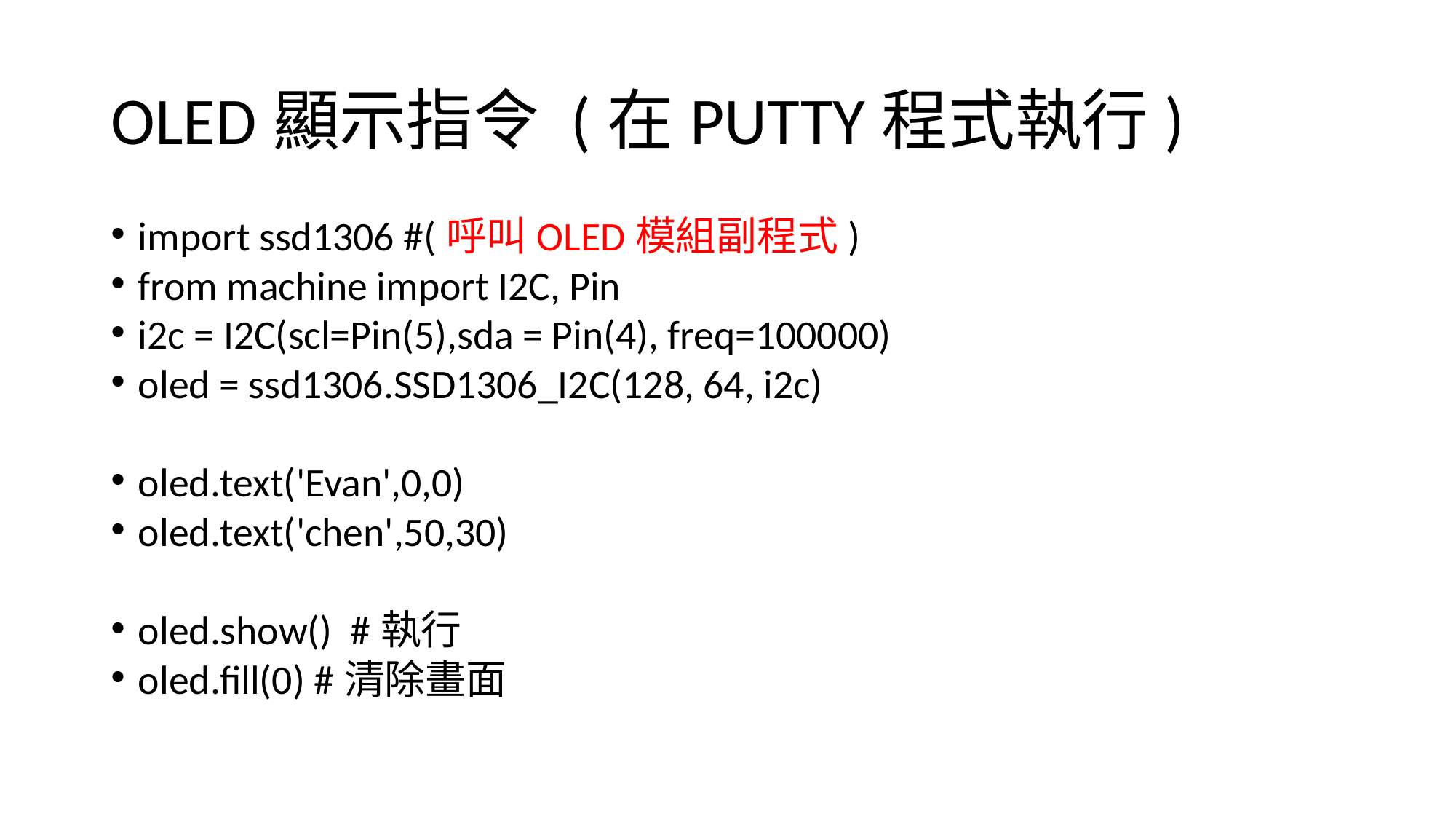

# OLED顯示指令 (在PUTTY程式執行)
import ssd1306 #(呼叫OLED模組副程式)
from machine import I2C, Pin
i2c = I2C(scl=Pin(5),sda = Pin(4), freq=100000)
oled = ssd1306.SSD1306_I2C(128, 64, i2c)

oled.text('Evan',0,0)
oled.text('chen',50,30)

oled.show()  #執行
oled.fill(0) #清除畫面